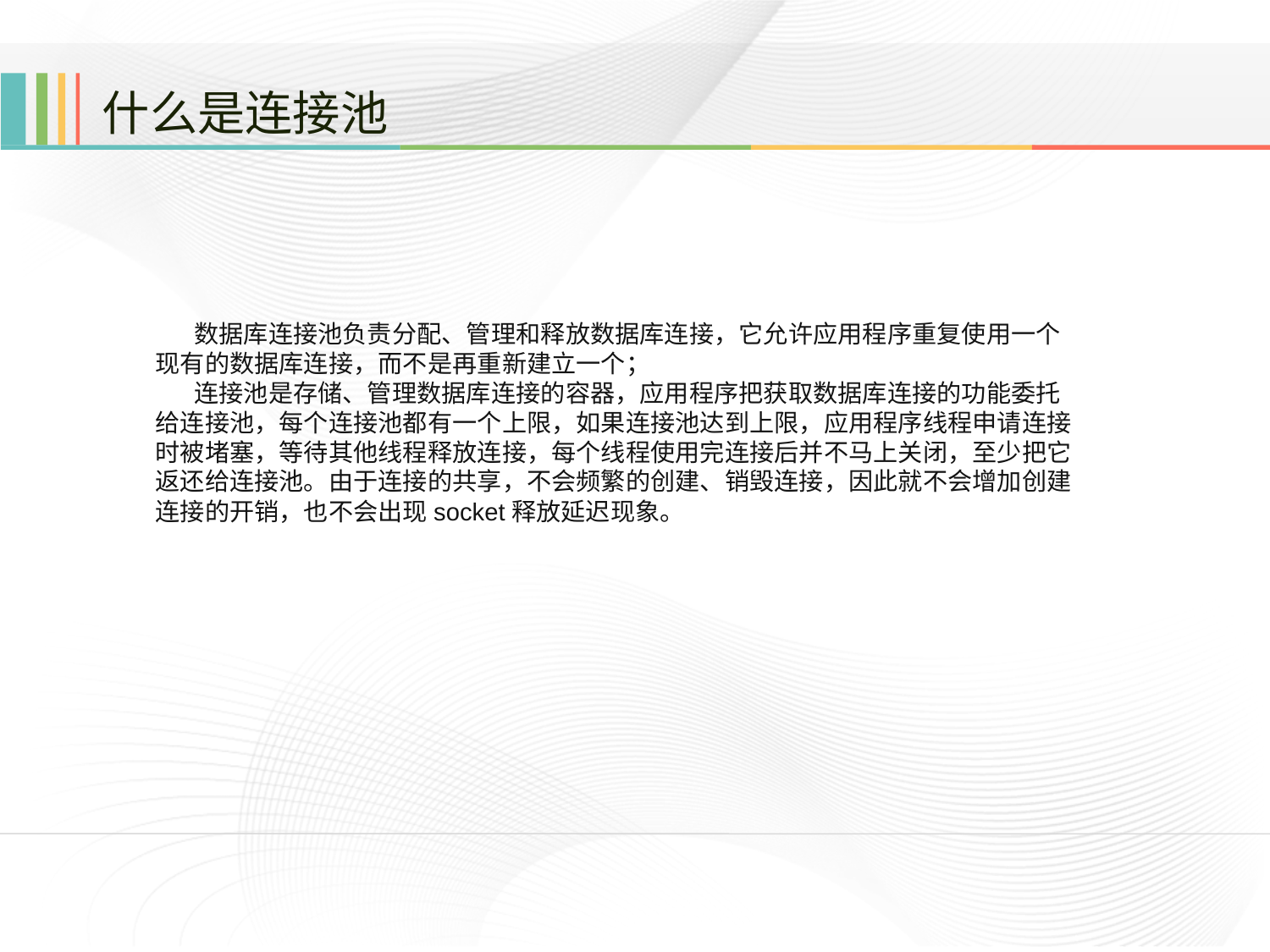

什么是连接池

      数据库连接池负责分配、管理和释放数据库连接，它允许应用程序重复使用一个现有的数据库连接，而不是再重新建立一个；
      连接池是存储、管理数据库连接的容器，应用程序把获取数据库连接的功能委托给连接池，每个连接池都有一个上限，如果连接池达到上限，应用程序线程申请连接时被堵塞，等待其他线程释放连接，每个线程使用完连接后并不马上关闭，至少把它返还给连接池。由于连接的共享，不会频繁的创建、销毁连接，因此就不会增加创建连接的开销，也不会出现socket释放延迟现象。